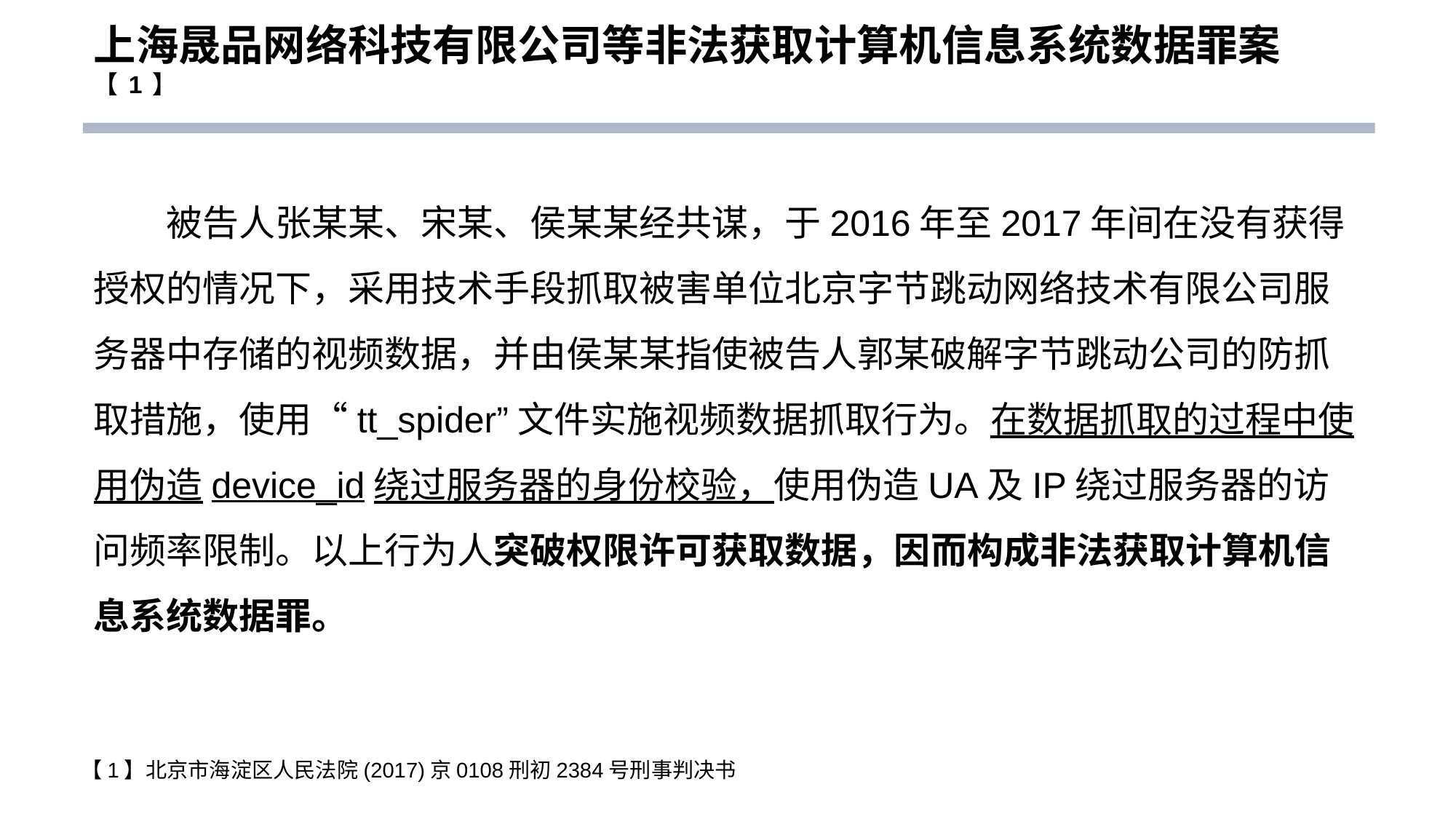

# 上海晟品网络科技有限公司等非法获取计算机信息系统数据罪案【1】
被告人张某某、宋某、侯某某经共谋，于2016年至2017年间在没有获得授权的情况下，采用技术手段抓取被害单位北京字节跳动网络技术有限公司服务器中存储的视频数据，并由侯某某指使被告人郭某破解字节跳动公司的防抓取措施，使用“tt_spider”文件实施视频数据抓取行为。在数据抓取的过程中使用伪造device_id绕过服务器的身份校验，使用伪造UA及IP绕过服务器的访问频率限制。以上行为人突破权限许可获取数据，因而构成非法获取计算机信息系统数据罪。
【1】北京市海淀区人民法院(2017)京0108刑初2384号刑事判决书
16